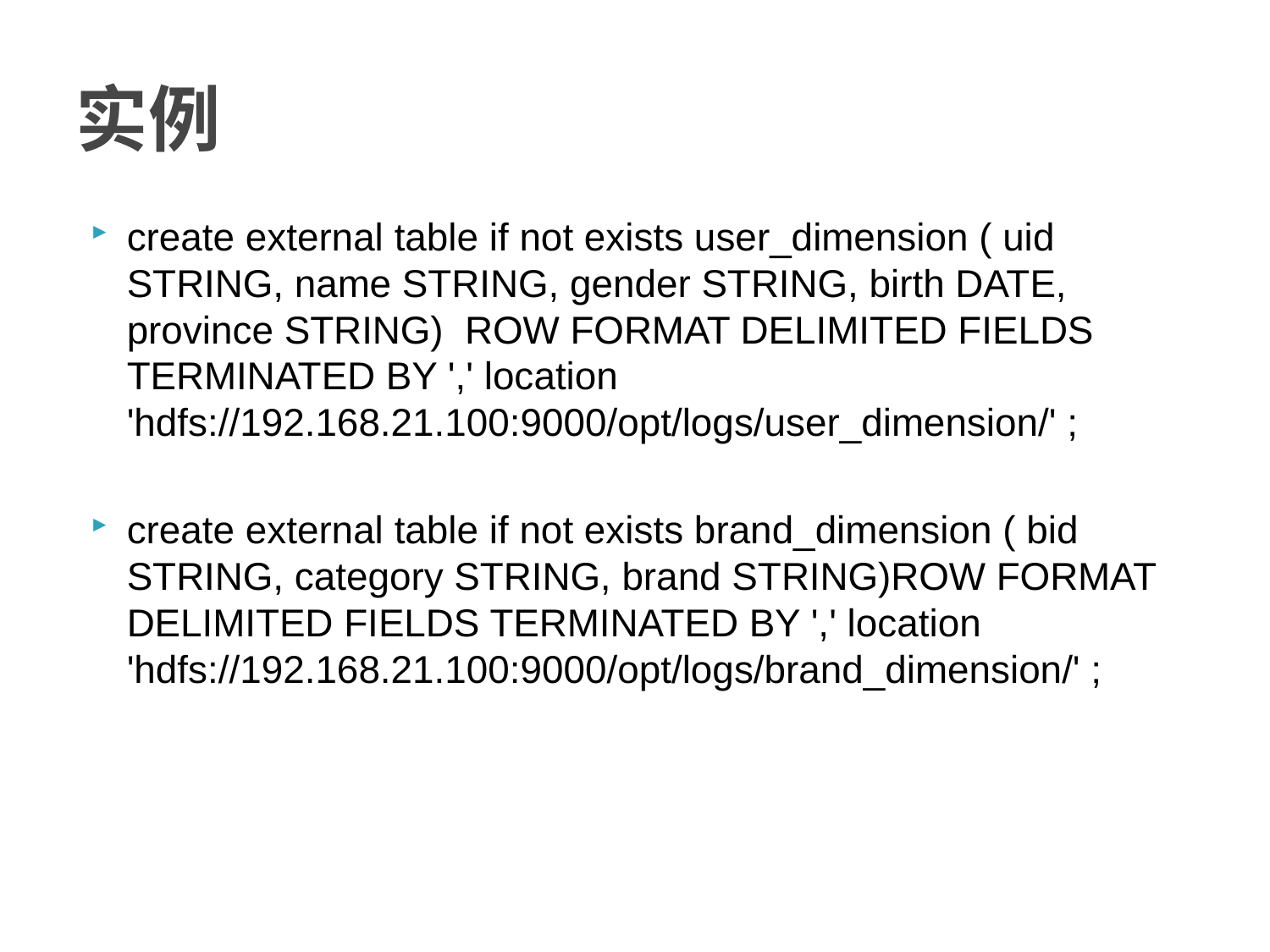

# 实例
create external table if not exists user_dimension ( uid STRING, name STRING, gender STRING, birth DATE, province STRING)  ROW FORMAT DELIMITED FIELDS TERMINATED BY ',' location 'hdfs://192.168.21.100:9000/opt/logs/user_dimension/' ;

create external table if not exists brand_dimension ( bid STRING, category STRING, brand STRING)ROW FORMAT DELIMITED FIELDS TERMINATED BY ',' location 'hdfs://192.168.21.100:9000/opt/logs/brand_dimension/' ;